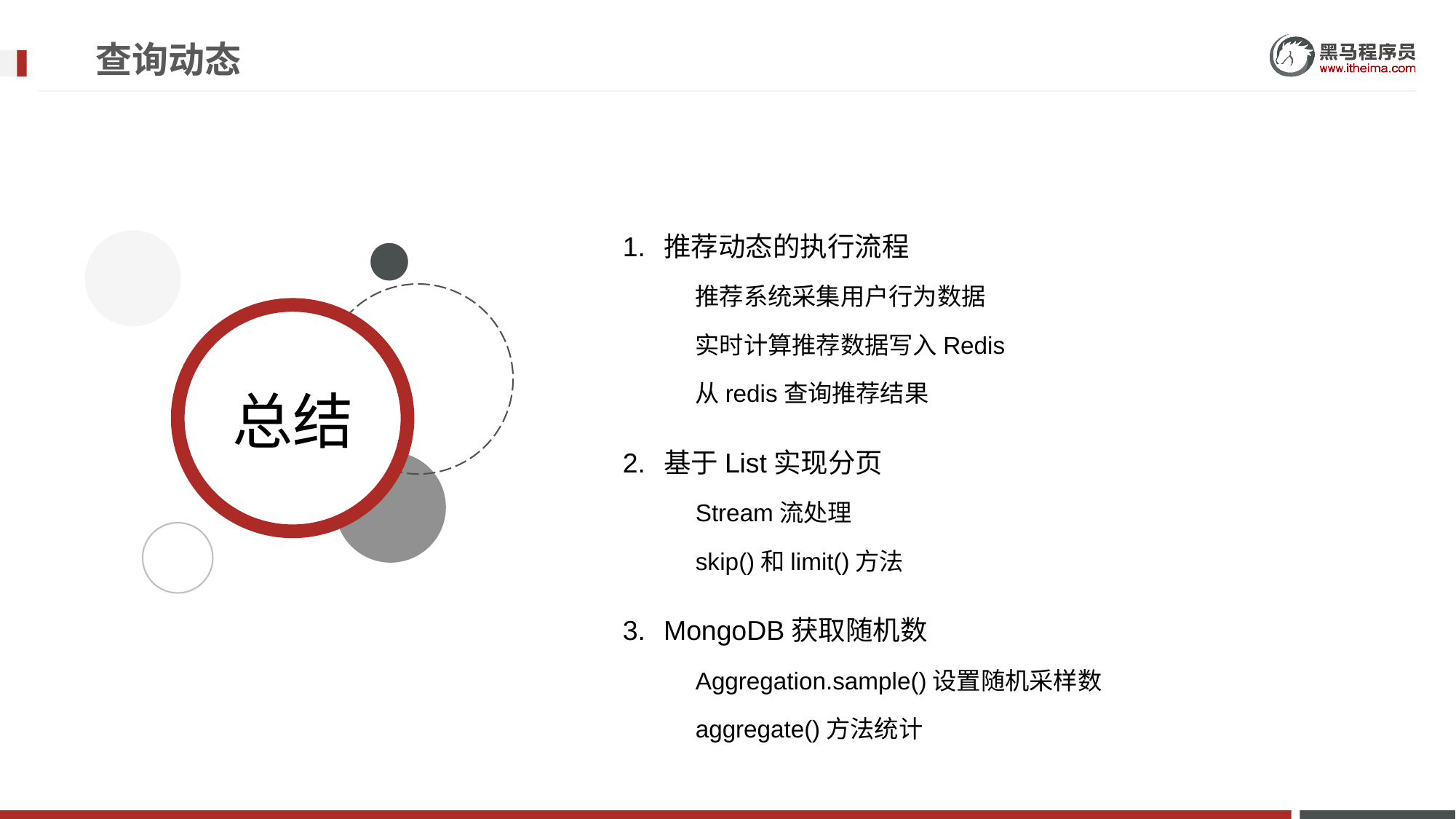

# 查询动态
推荐动态的执行流程
推荐系统采集用户行为数据
实时计算推荐数据写入Redis
从redis查询推荐结果
基于List实现分页
Stream流处理
skip()和limit()方法
MongoDB获取随机数
Aggregation.sample()设置随机采样数
aggregate()方法统计